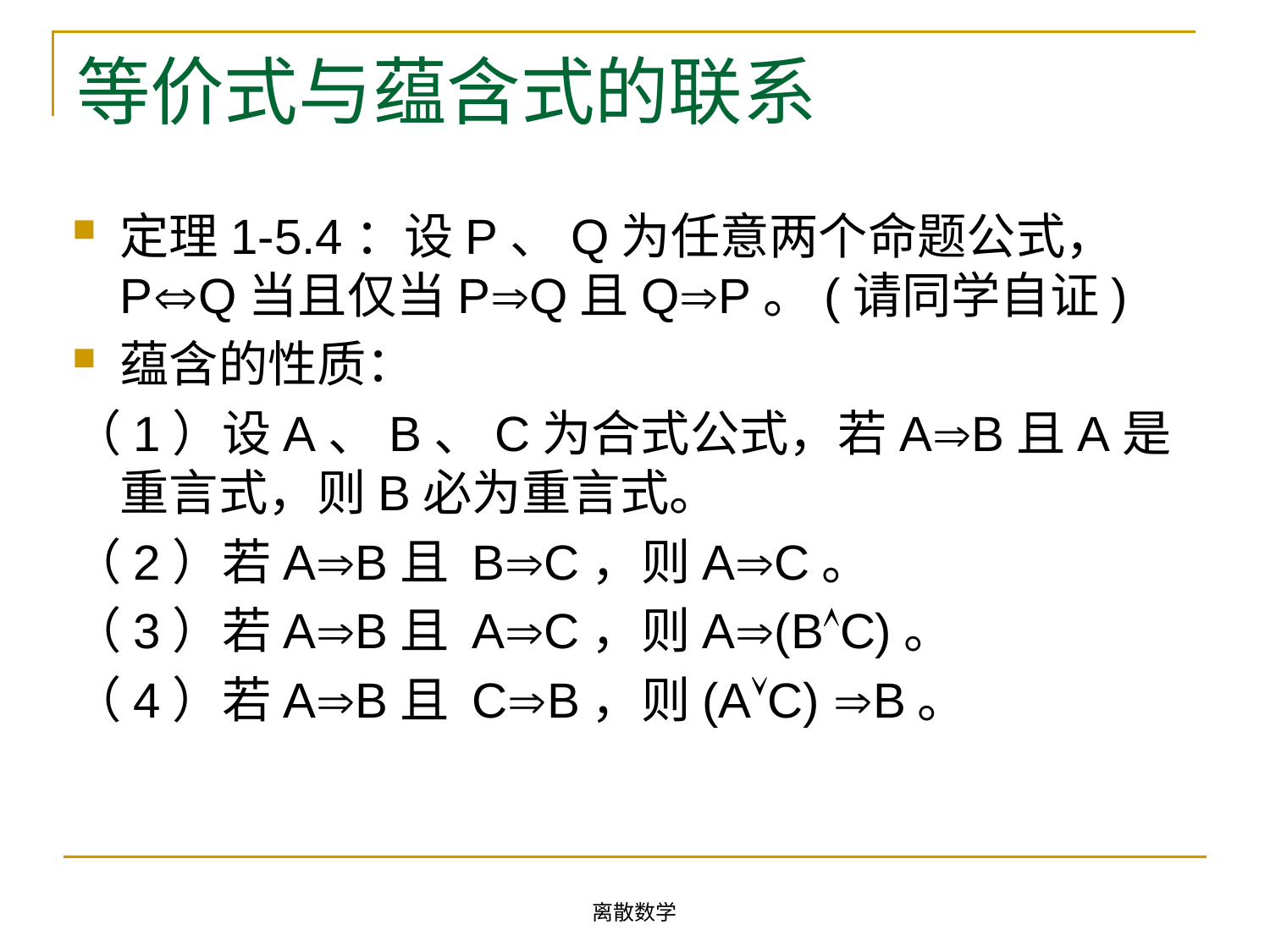

# 等价式与蕴含式的联系
定理1-5.4：设P、Q为任意两个命题公式， P⇔Q当且仅当P⇒Q且Q⇒P。(请同学自证)
蕴含的性质：
（1）设A、B、C为合式公式，若A⇒B且A是重言式，则B必为重言式。
（2）若A⇒B且 B⇒C，则A⇒C。
（3）若A⇒B且 A⇒C，则A⇒(B∧C)。
（4）若A⇒B且 C⇒B，则(A∨C) ⇒B。

131
离散数学